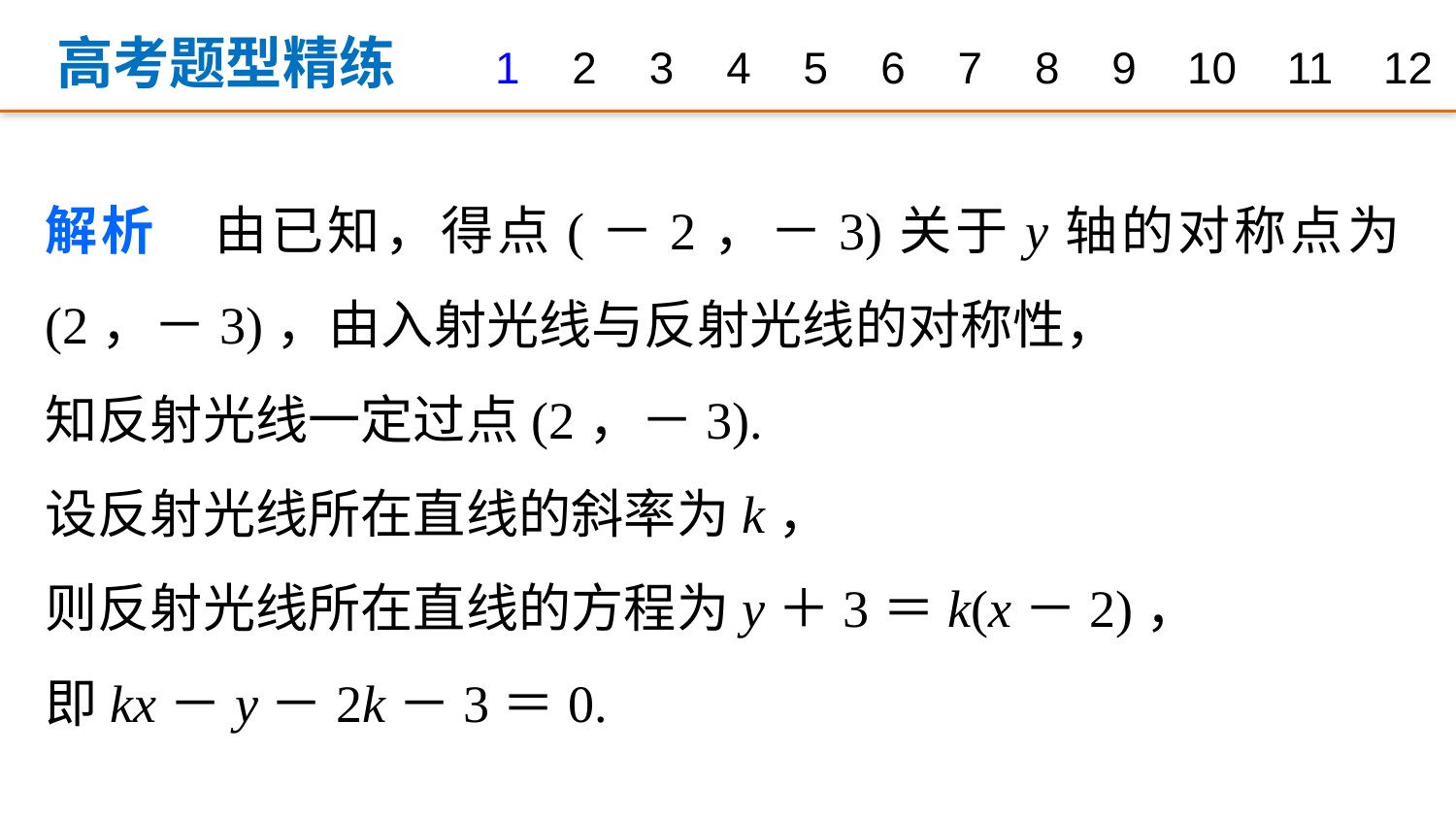

高考题型精练
1
2
3
4
5
6
7
8
9
10
11
12
解析　由已知，得点(－2，－3)关于y轴的对称点为(2，－3)，由入射光线与反射光线的对称性，
知反射光线一定过点(2，－3).
设反射光线所在直线的斜率为k，
则反射光线所在直线的方程为y＋3＝k(x－2)，
即kx－y－2k－3＝0.